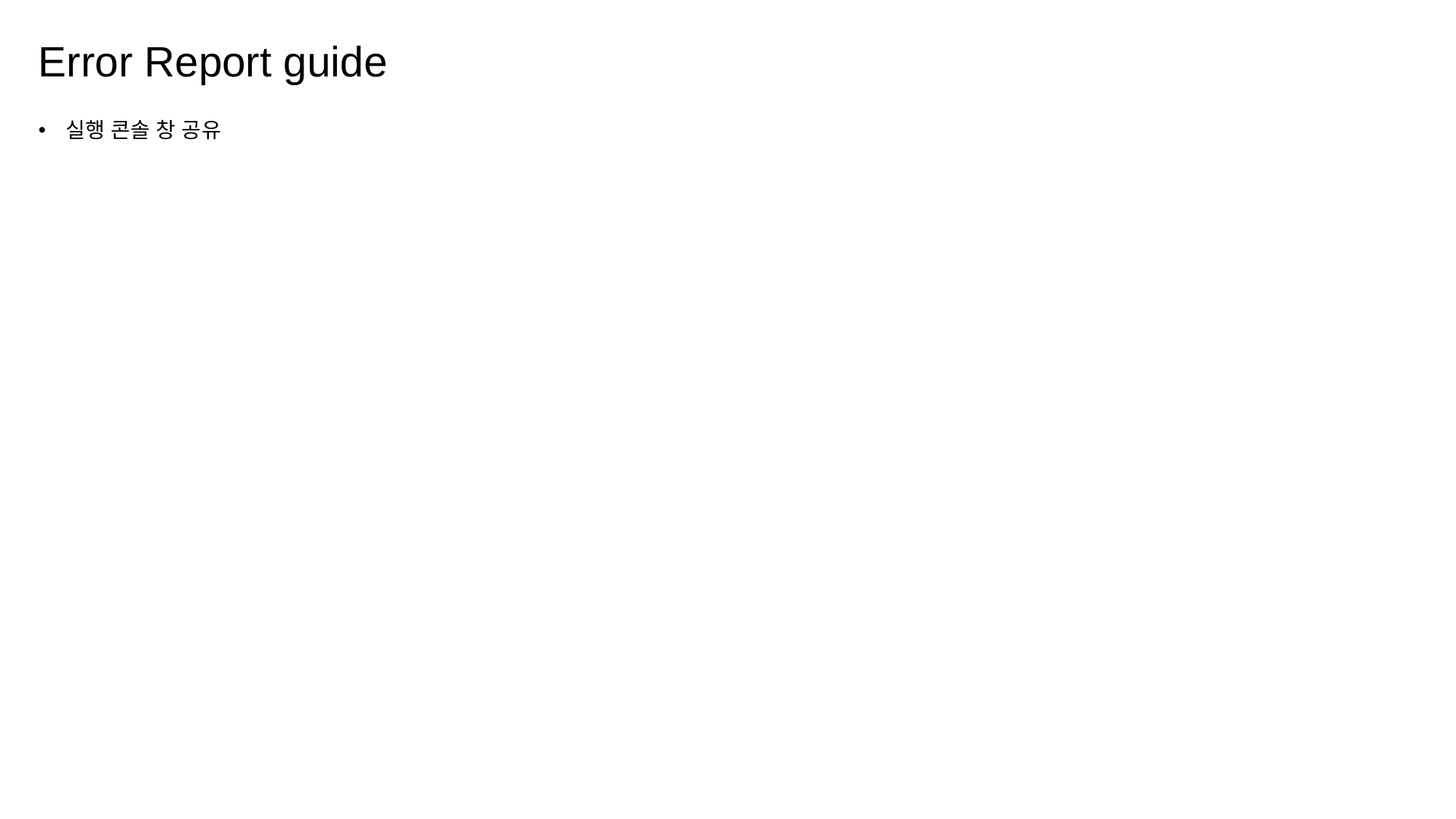

# Error Report guide
실행 콘솔 창 공유